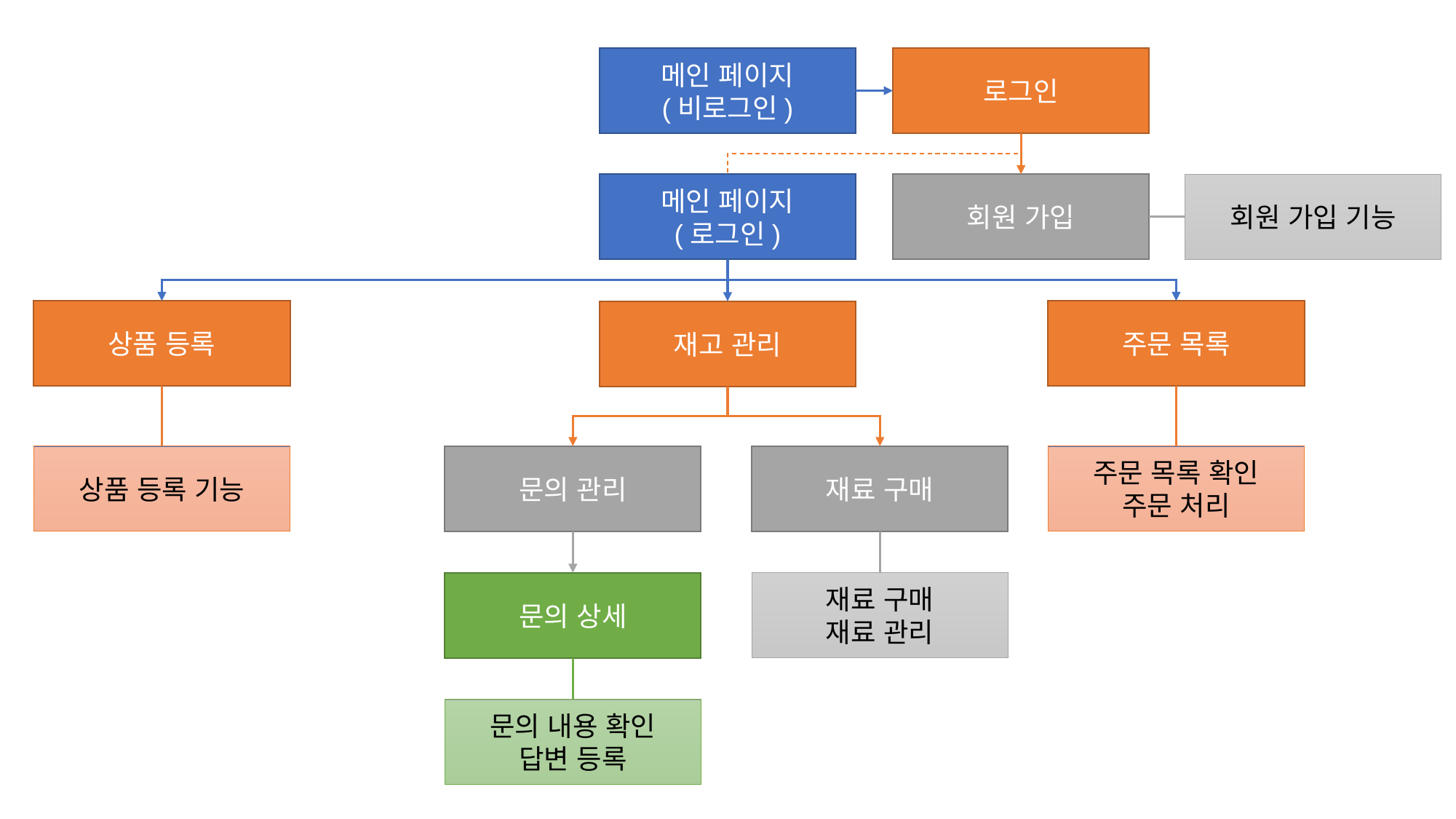

메인 페이지
(비로그인)
로그인
메인 페이지
(로그인)
회원 가입
회원 가입 기능
상품 등록
주문 목록
재고 관리
상품 등록 기능
문의 관리
재료 구매
주문 목록 확인
주문 처리
문의 상세
재료 구매
재료 관리
문의 내용 확인
답변 등록